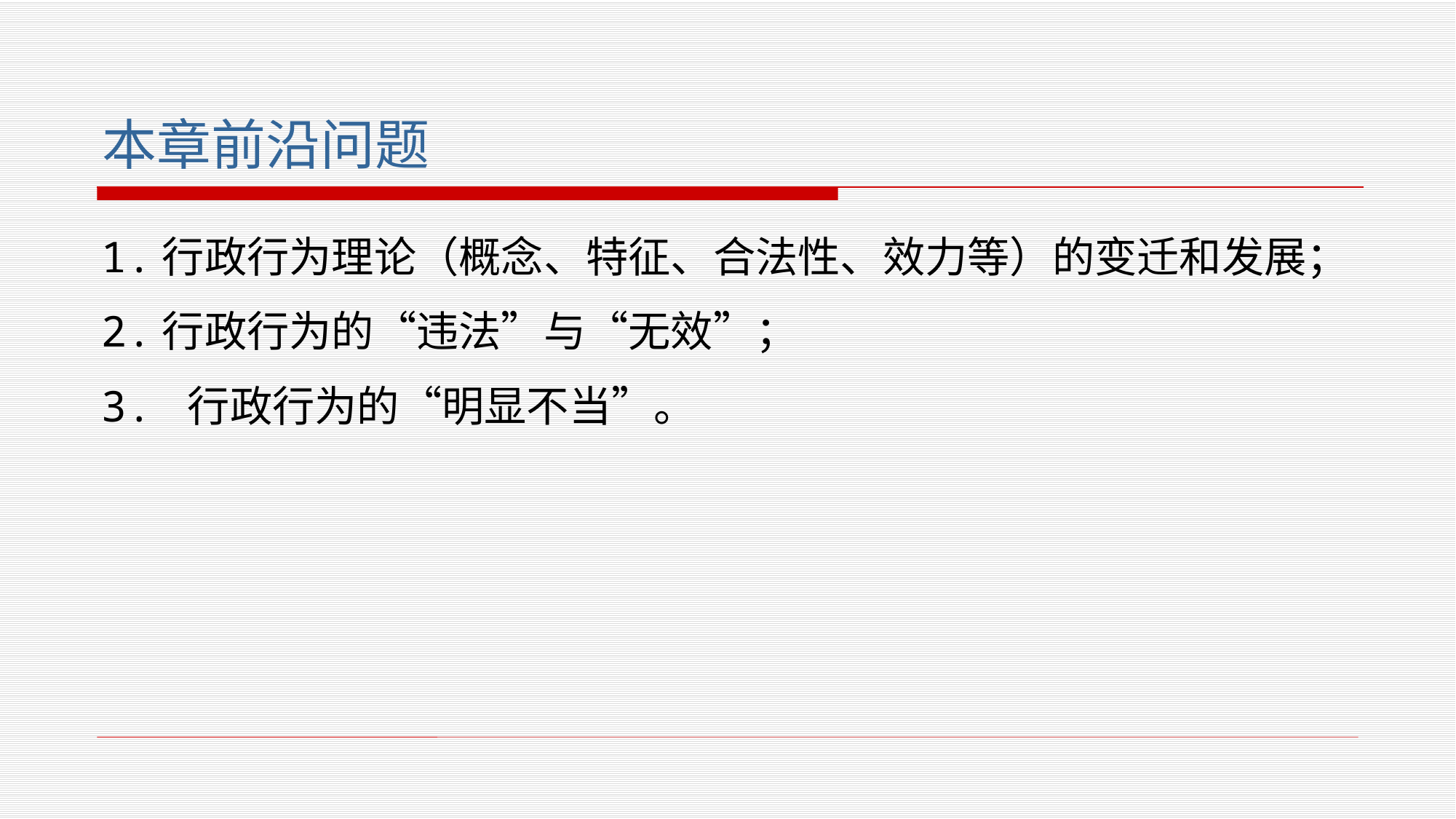

# 本章前沿问题
1.行政行为理论（概念、特征、合法性、效力等）的变迁和发展；
2.行政行为的“违法”与“无效”；
3. 行政行为的“明显不当”。